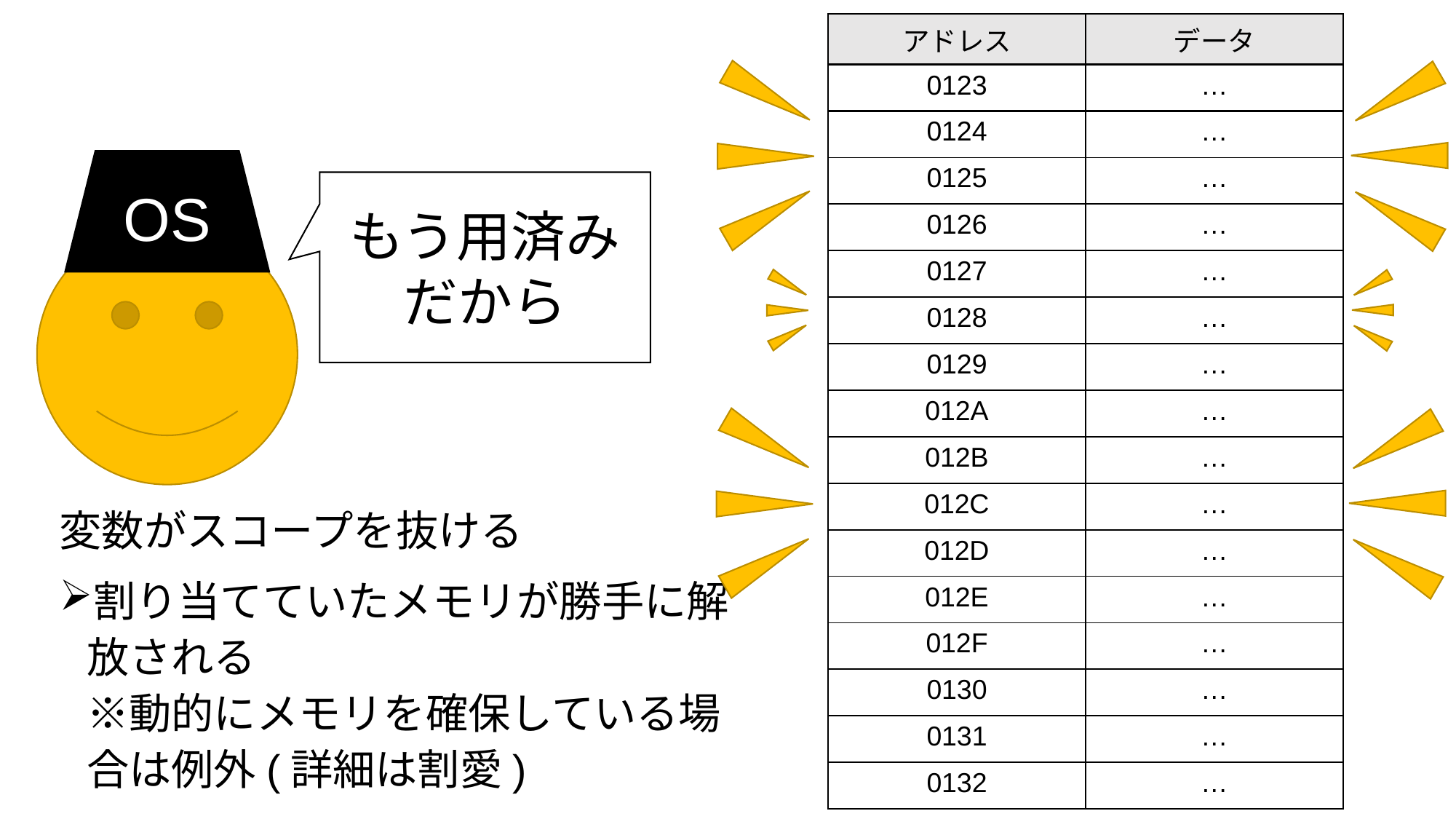

| アドレス | データ |
| --- | --- |
| 0123 | … |
| 0124 | … |
| 0125 | … |
| 0126 | … |
| 0127 | … |
| 0128 | … |
| 0129 | … |
| 012A | … |
| 012B | … |
| 012C | … |
| 012D | … |
| 012E | … |
| 012F | … |
| 0130 | … |
| 0131 | … |
| 0132 | … |

OS
もう用済みだから

変数がスコープを抜ける
割り当てていたメモリが勝手に解放される
※動的にメモリを確保している場合は例外(詳細は割愛)